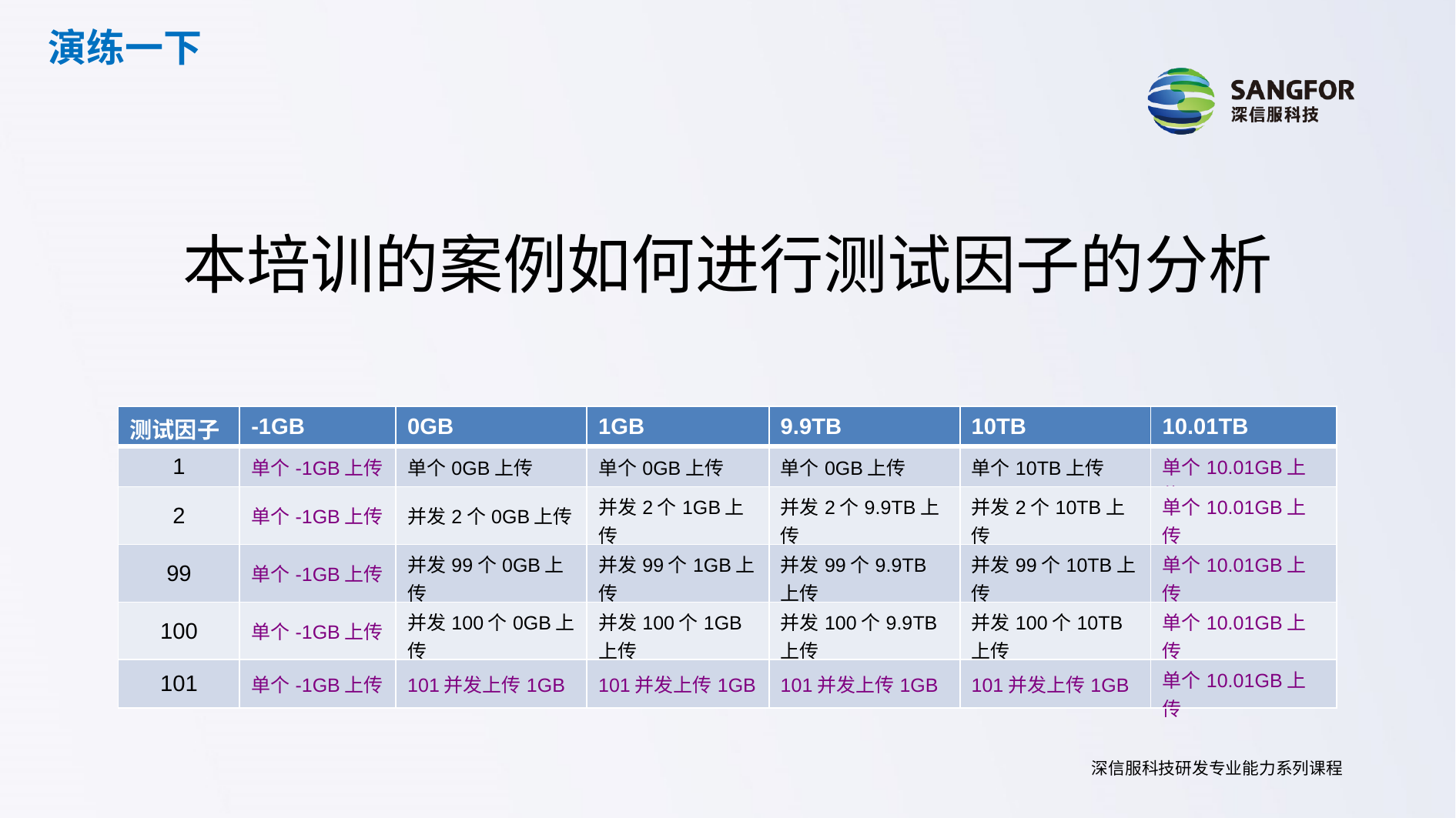

演练一下
本培训的案例如何进行测试因子的分析
| 测试因子 | -1GB | 0GB | 1GB | 9.9TB | 10TB | 10.01TB |
| --- | --- | --- | --- | --- | --- | --- |
| 1 | 单个-1GB上传 | 单个0GB上传 | 单个0GB上传 | 单个0GB上传 | 单个10TB上传 | 单个10.01GB上传 |
| 2 | 单个-1GB上传 | 并发2个0GB上传 | 并发2个1GB上传 | 并发2个9.9TB上传 | 并发2个10TB上传 | 单个10.01GB上传 |
| 99 | 单个-1GB上传 | 并发99个0GB上传 | 并发99个1GB上传 | 并发99个9.9TB上传 | 并发99个10TB上传 | 单个10.01GB上传 |
| 100 | 单个-1GB上传 | 并发100个0GB上传 | 并发100个1GB上传 | 并发100个9.9TB上传 | 并发100个10TB上传 | 单个10.01GB上传 |
| 101 | 单个-1GB上传 | 101并发上传1GB | 101并发上传1GB | 101并发上传1GB | 101并发上传1GB | 单个10.01GB上传 |